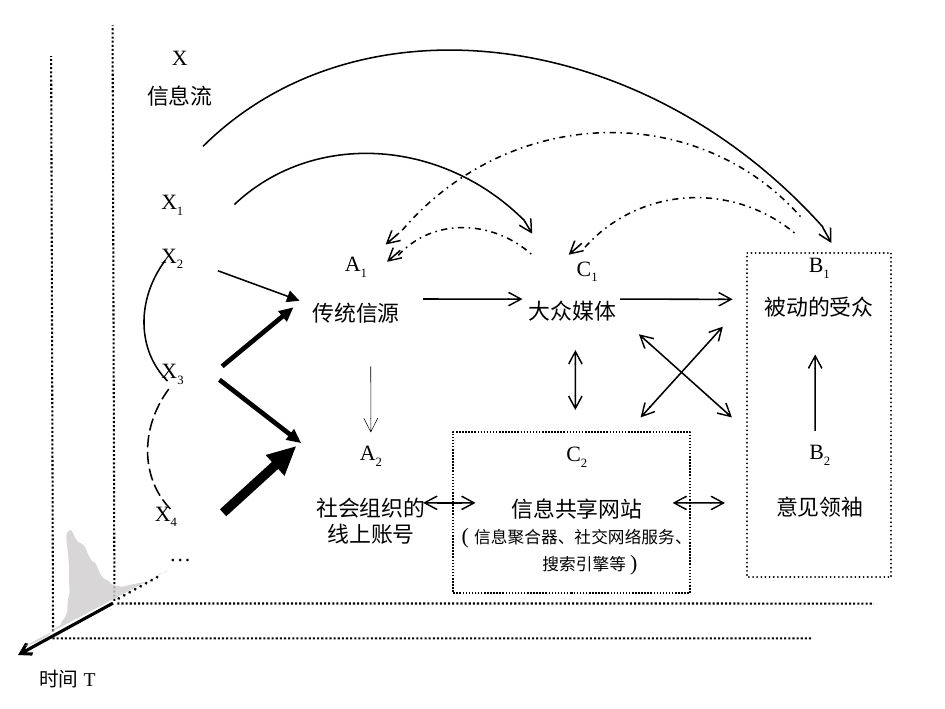

X

信息流
X1
X2
A1

传统信源

B1

被动的受众
C1

大众媒体

X3

C2

信息共享网站
(信息聚合器、社交网络服务、
      搜索引擎等)

A2

社会组织的
线上账号

B2

意见领袖
X4

…
时间T